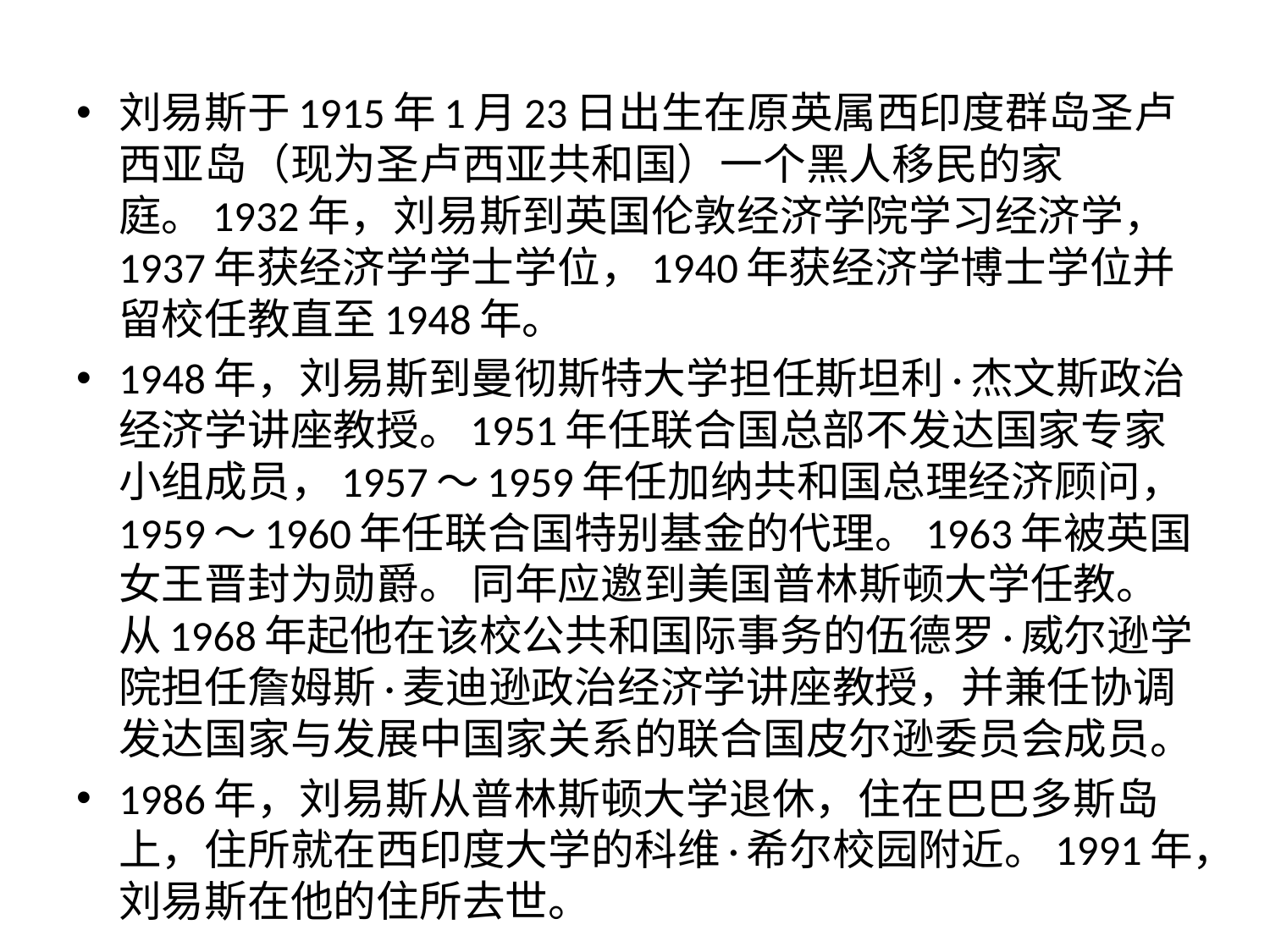

#
刘易斯于1915年1月23日出生在原英属西印度群岛圣卢西亚岛（现为圣卢西亚共和国）一个黑人移民的家庭。1932年，刘易斯到英国伦敦经济学院学习经济学，1937年获经济学学士学位，1940年获经济学博士学位并留校任教直至1948年。
1948年，刘易斯到曼彻斯特大学担任斯坦利·杰文斯政治经济学讲座教授。1951年任联合国总部不发达国家专家小组成员，1957～1959年任加纳共和国总理经济顾问，1959～1960年任联合国特别基金的代理。1963年被英国女王晋封为勋爵。 同年应邀到美国普林斯顿大学任教。从1968年起他在该校公共和国际事务的伍德罗·威尔逊学院担任詹姆斯·麦迪逊政治经济学讲座教授，并兼任协调发达国家与发展中国家关系的联合国皮尔逊委员会成员。
1986年，刘易斯从普林斯顿大学退休，住在巴巴多斯岛上，住所就在西印度大学的科维·希尔校园附近。1991年，刘易斯在他的住所去世。